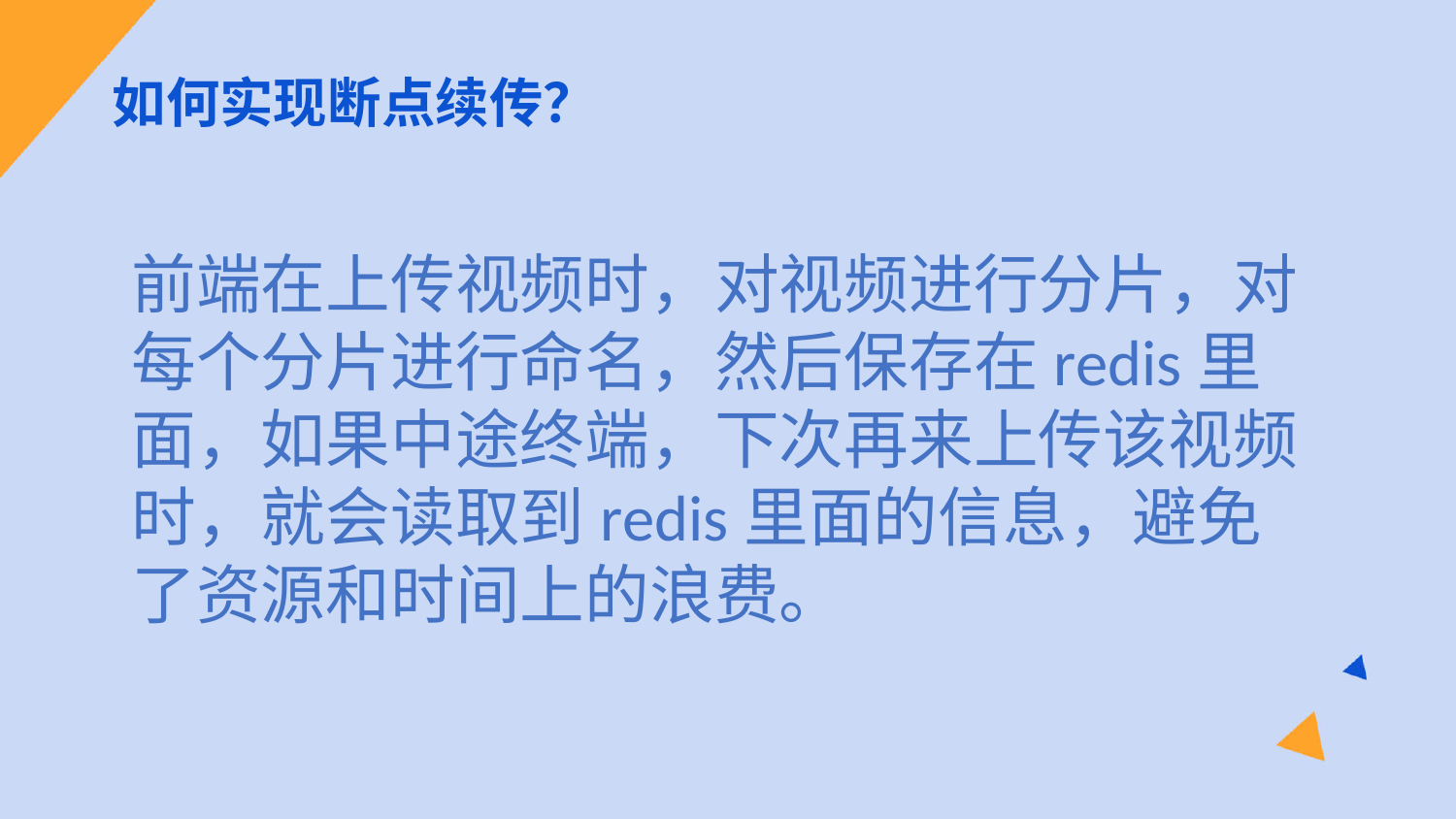

如何实现断点续传？

前端在上传视频时，对视频进行分片，对每个分片进行命名，然后保存在redis里面，如果中途终端，下次再来上传该视频时，就会读取到redis里面的信息，避免了资源和时间上的浪费。